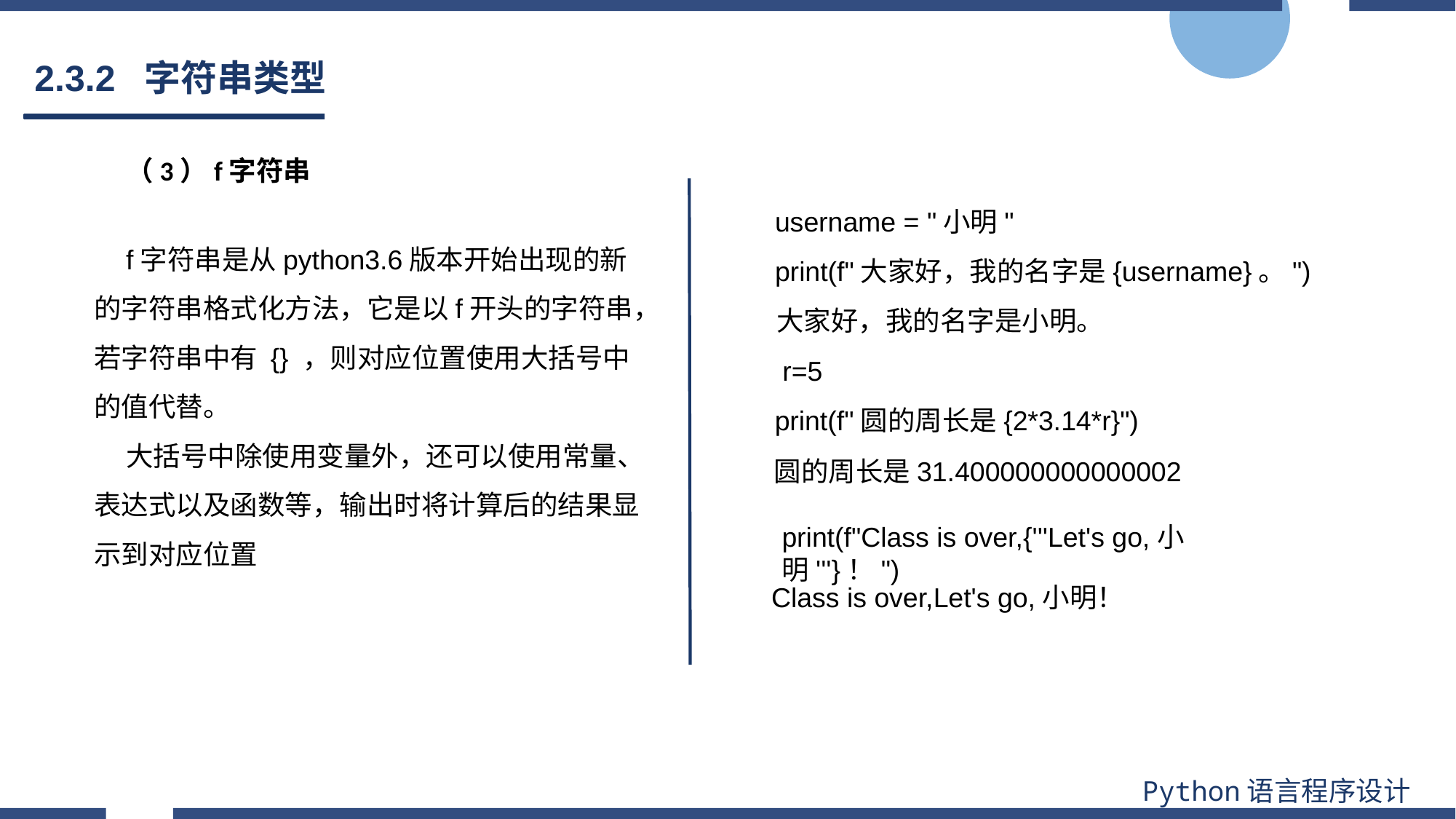

# 2.3.2  字符串类型
（3）f字符串

f字符串是从python3.6版本开始出现的新的字符串格式化方法，它是以f开头的字符串，若字符串中有 {} ，则对应位置使用大括号中的值代替。
大括号中除使用变量外，还可以使用常量、表达式以及函数等，输出时将计算后的结果显示到对应位置
username = "小明"
print(f"大家好，我的名字是{username}。")
大家好，我的名字是小明。
 r=5
print(f"圆的周长是{2*3.14*r}")
圆的周长是31.400000000000002
print(f"Class is over,{'''Let's go,小明'''}！")
Class is over,Let's go,小明！